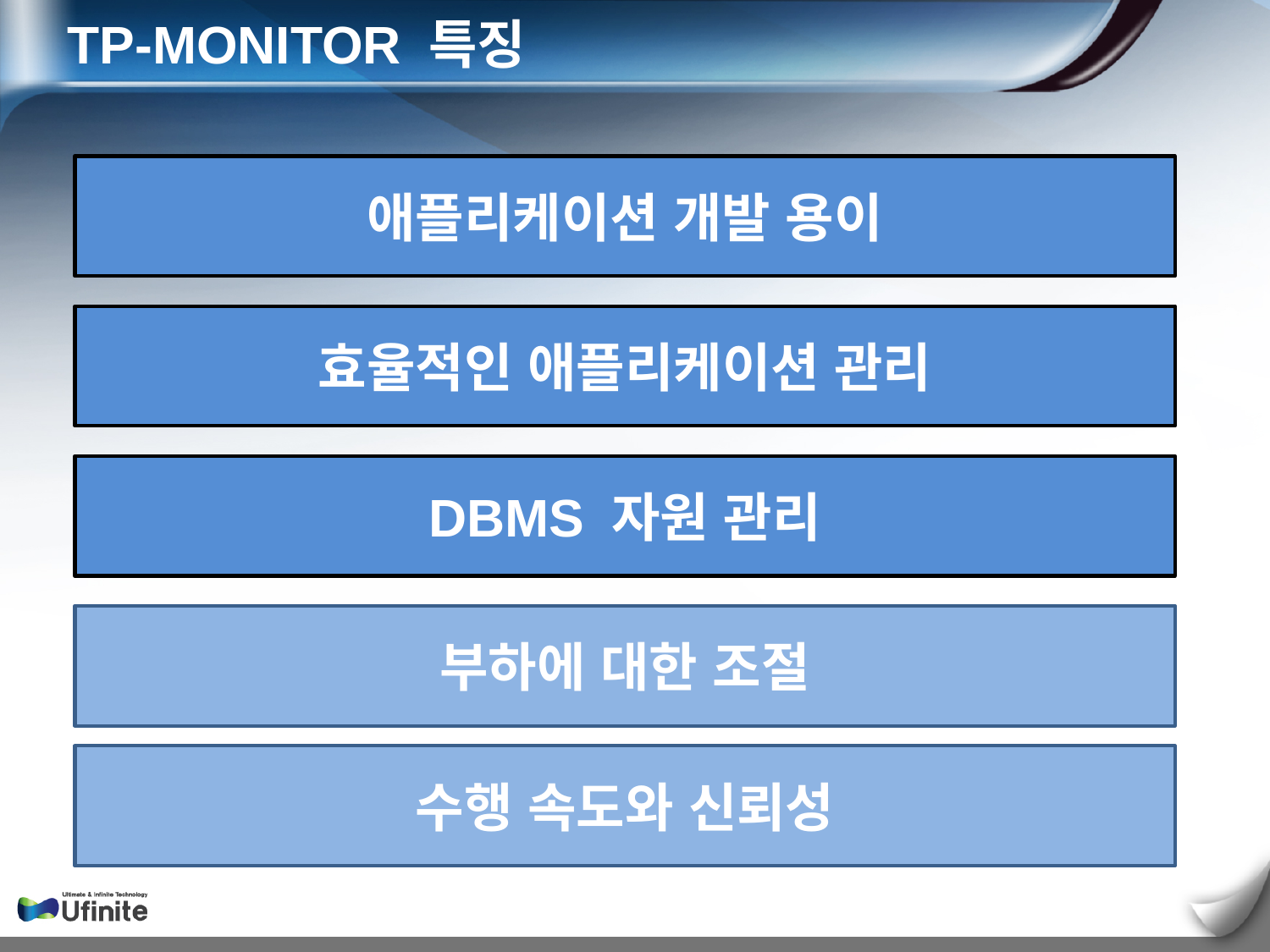

TP-MONITOR 특징
애플리케이션 개발 용이
효율적인 애플리케이션 관리
DBMS 자원 관리
부하에 대한 조절
수행 속도와 신뢰성